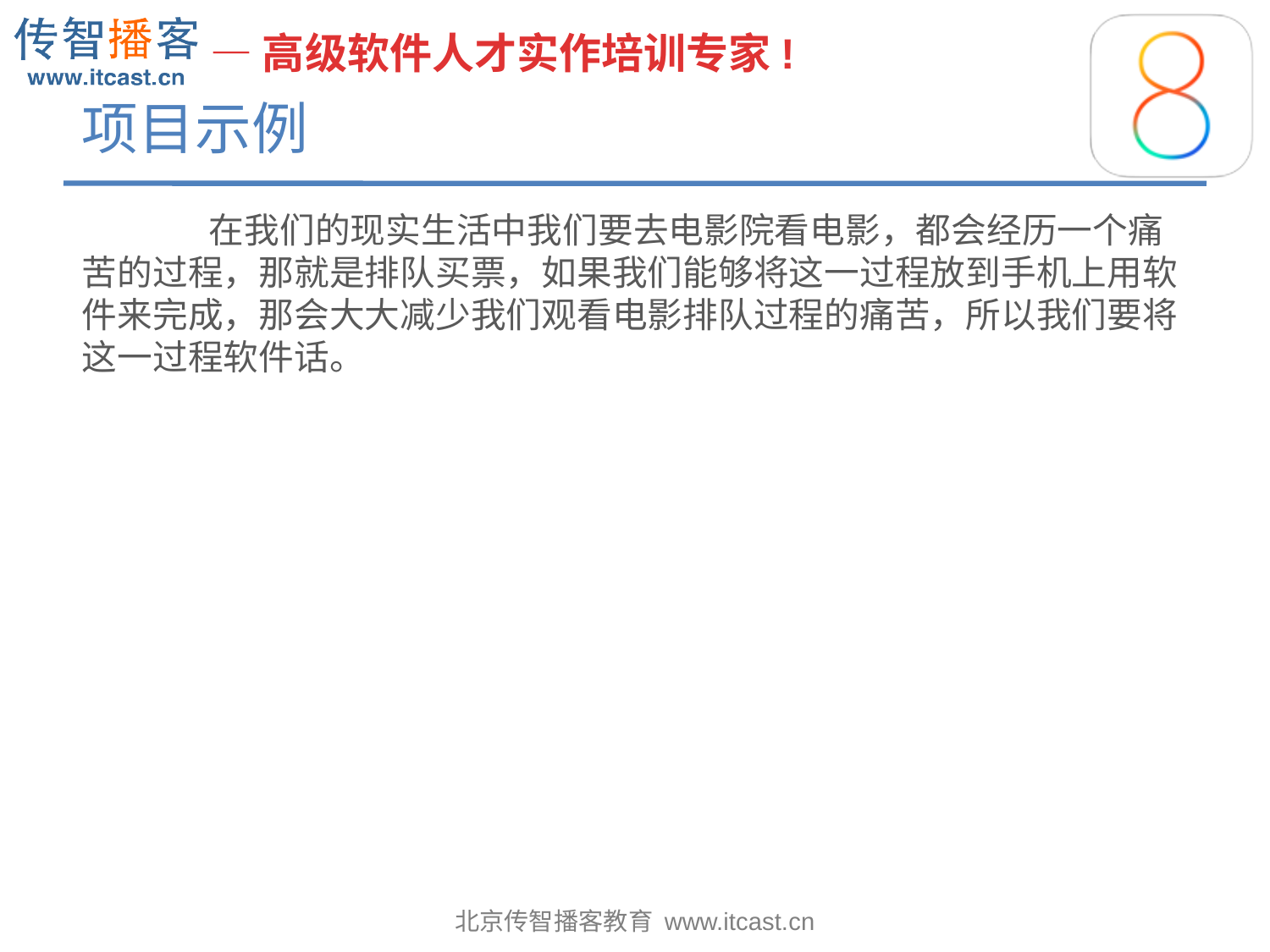

# 项目示例
	在我们的现实生活中我们要去电影院看电影，都会经历一个痛苦的过程，那就是排队买票，如果我们能够将这一过程放到手机上用软件来完成，那会大大减少我们观看电影排队过程的痛苦，所以我们要将这一过程软件话。